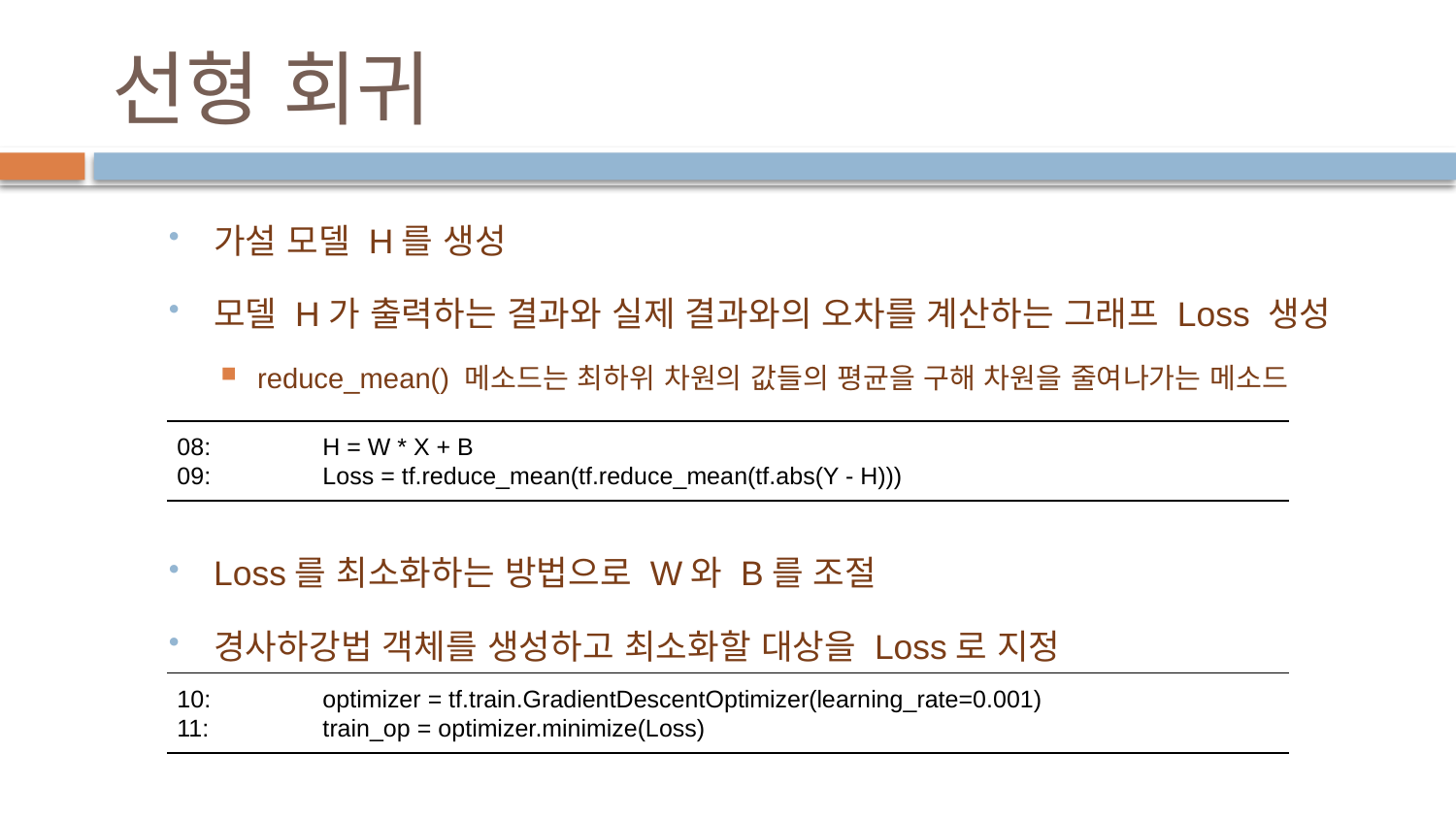

# 선형 회귀
가설 모델 H를 생성
모델 H가 출력하는 결과와 실제 결과와의 오차를 계산하는 그래프 Loss 생성
reduce_mean() 메소드는 최하위 차원의 값들의 평균을 구해 차원을 줄여나가는 메소드

Loss를 최소화하는 방법으로 W와 B를 조절
경사하강법 객체를 생성하고 최소화할 대상을 Loss로 지정
| 08: H = W \* X + B 09: Loss = tf.reduce\_mean(tf.reduce\_mean(tf.abs(Y - H))) |
| --- |
| 10: optimizer = tf.train.GradientDescentOptimizer(learning\_rate=0.001) 11: train\_op = optimizer.minimize(Loss) |
| --- |